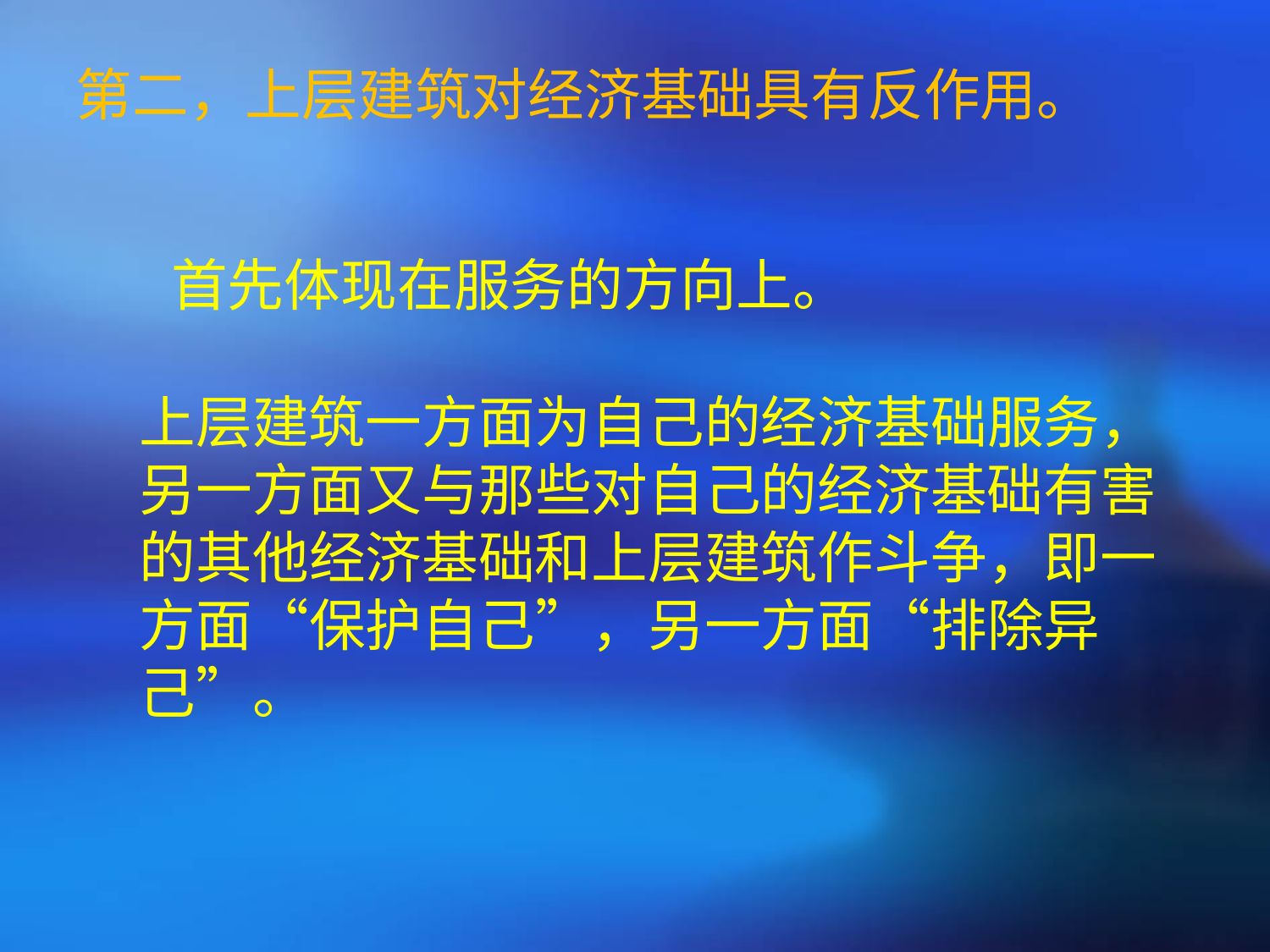

第二，上层建筑对经济基础具有反作用。
首先体现在服务的方向上。
上层建筑一方面为自己的经济基础服务，另一方面又与那些对自己的经济基础有害的其他经济基础和上层建筑作斗争，即一方面“保护自己”，另一方面“排除异己”。